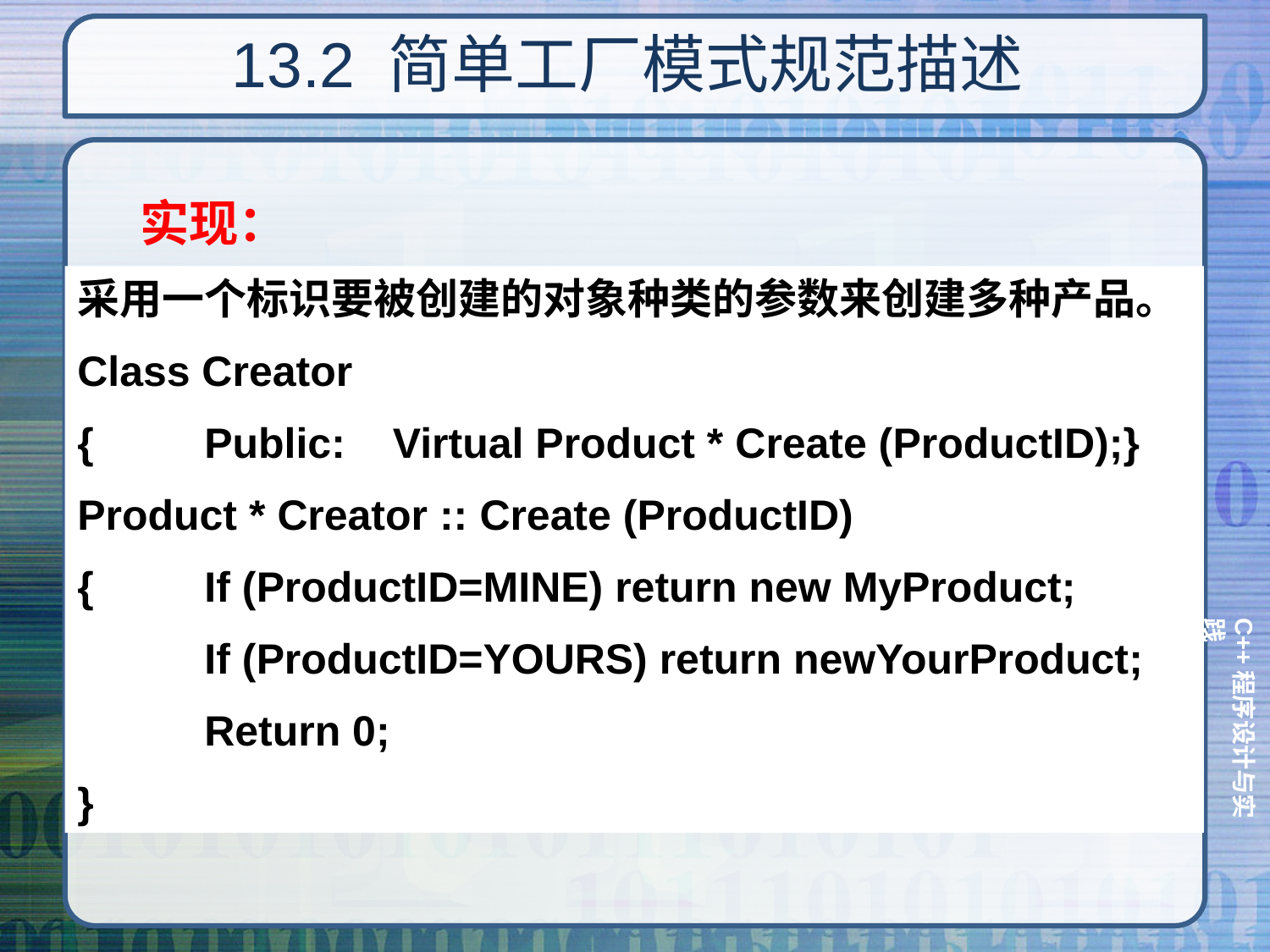

# 13.2 简单工厂模式规范描述
实现：

采用一个标识要被创建的对象种类的参数来创建多种产品。
Class Creator
{	Public:    Virtual Product * Create (ProductID);}
Product * Creator :: Create (ProductID)
{	If (ProductID=MINE) return new MyProduct;
	If (ProductID=YOURS) return newYourProduct;
	Return 0;
}